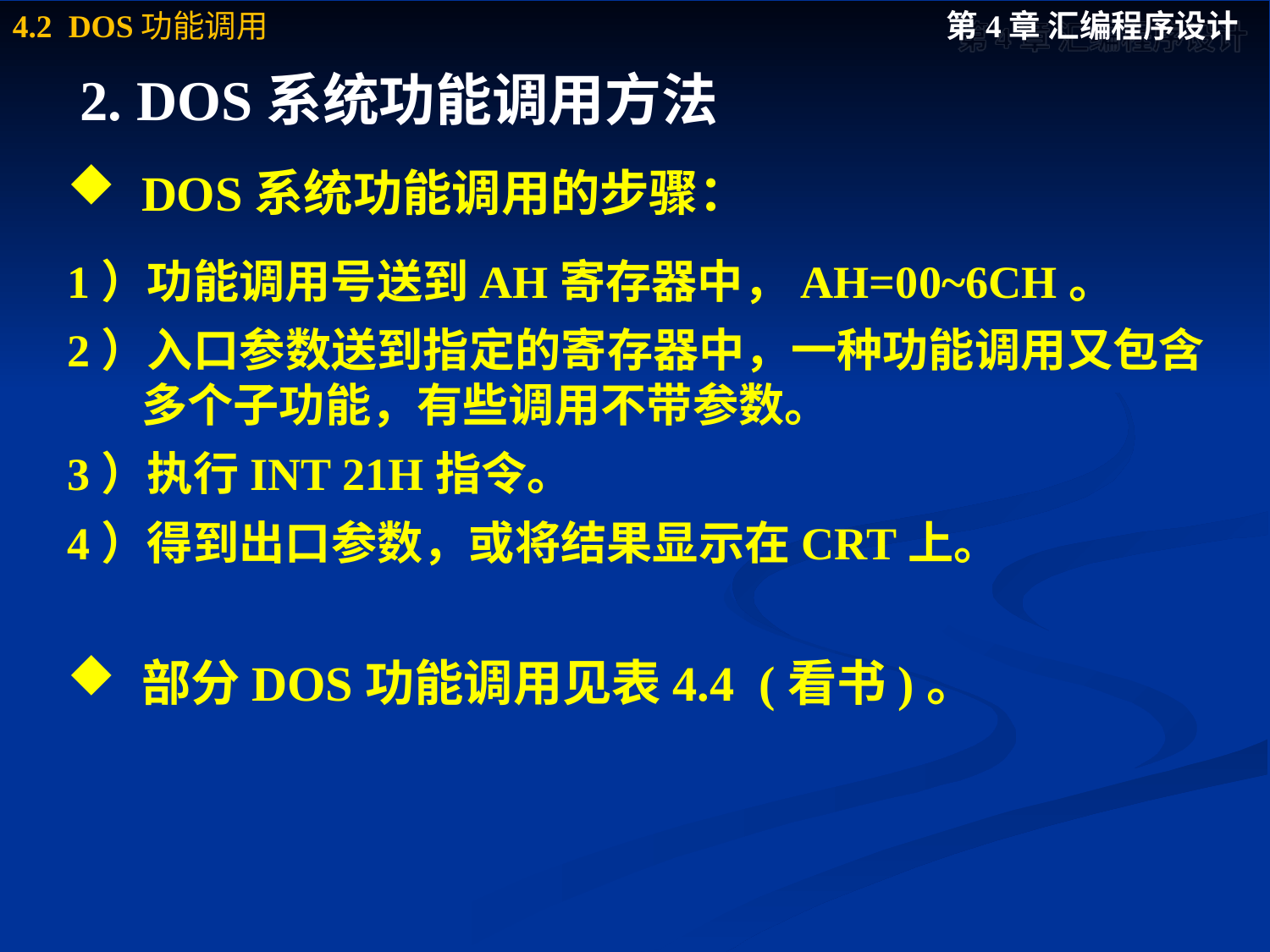

# 2. DOS系统功能调用方法
DOS系统功能调用的步骤：
1）功能调用号送到AH寄存器中，AH=00~6CH。
2）入口参数送到指定的寄存器中，一种功能调用又包含多个子功能，有些调用不带参数。
3）执行INT 21H指令。
4）得到出口参数，或将结果显示在CRT上。

部分DOS功能调用见表4.4  (看书)。